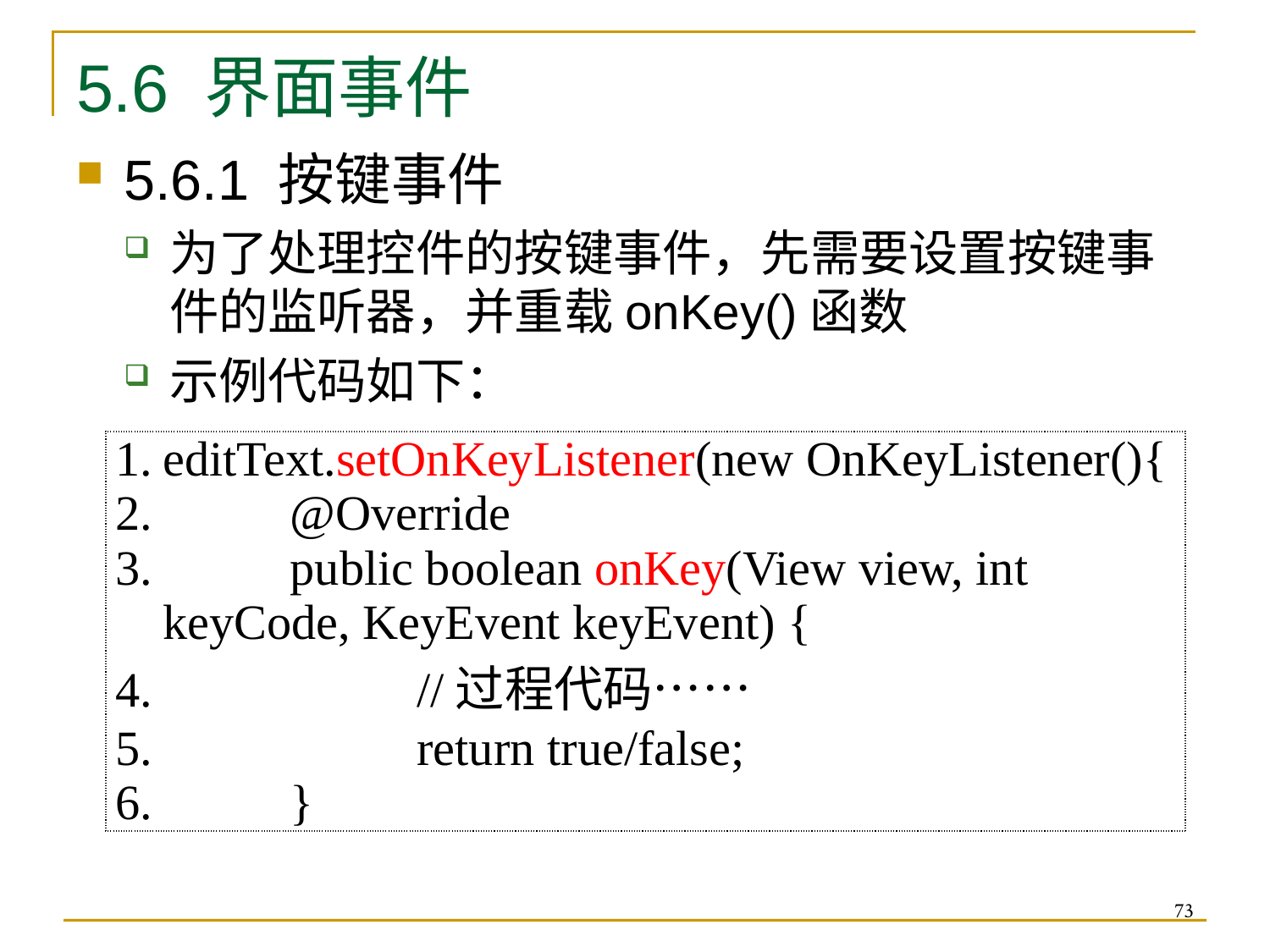

# 5.6 界面事件
5.6.1 按键事件
为了处理控件的按键事件，先需要设置按键事件的监听器，并重载onKey()函数
示例代码如下：

| editText.setOnKeyListener(new OnKeyListener(){ @Override public boolean onKey(View view, int keyCode, KeyEvent keyEvent) { //过程代码…… return true/false; } |
| --- |
73